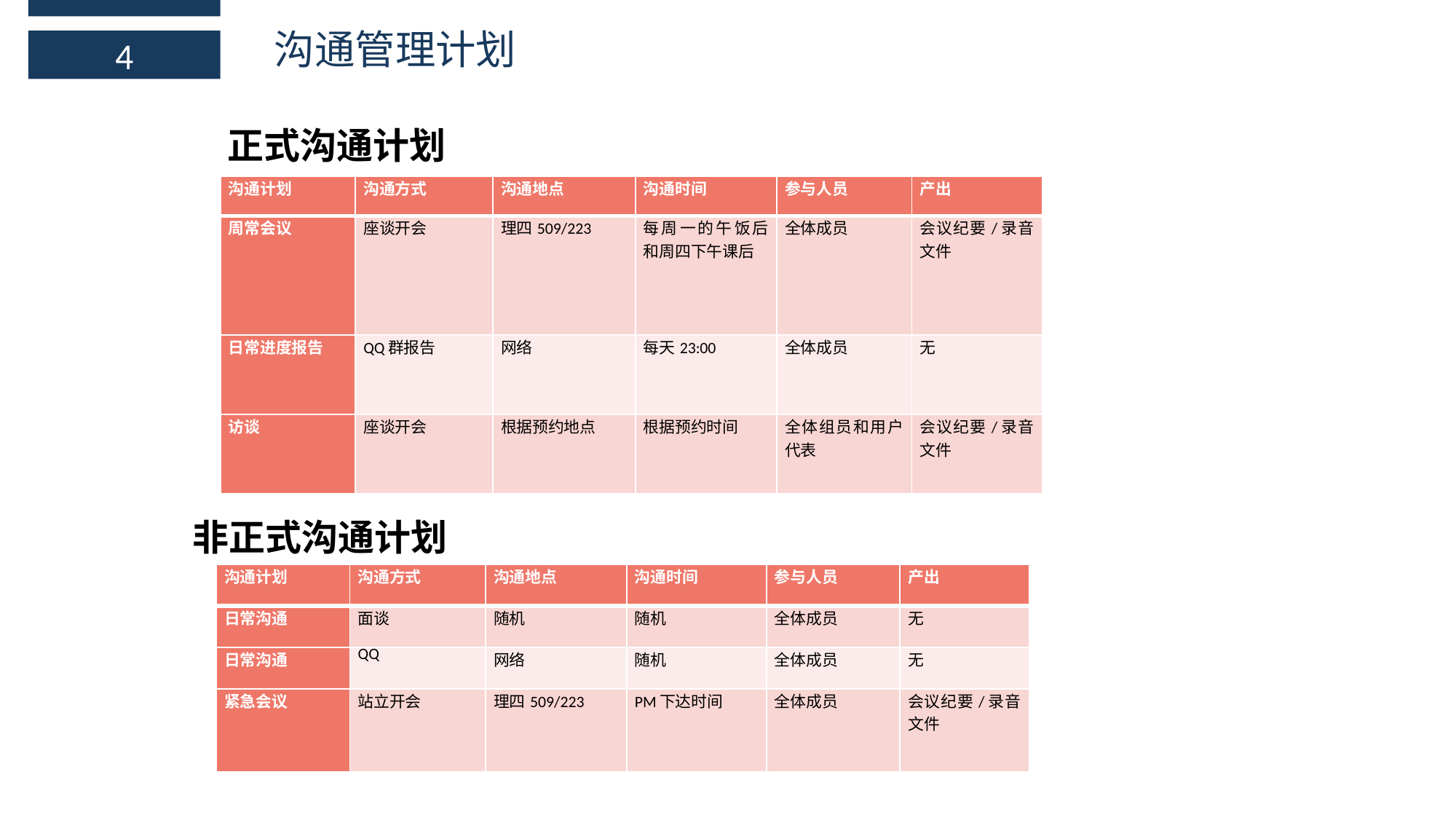

沟通管理计划
4
正式沟通计划
| 沟通计划 | 沟通方式 | 沟通地点 | 沟通时间 | 参与人员 | 产出 |
| --- | --- | --- | --- | --- | --- |
| 周常会议 | 座谈开会 | 理四509/223 | 每周一的午饭后和周四下午课后 | 全体成员 | 会议纪要/录音文件 |
| 日常进度报告 | QQ群报告 | 网络 | 每天23:00 | 全体成员 | 无 |
| 访谈 | 座谈开会 | 根据预约地点 | 根据预约时间 | 全体组员和用户代表 | 会议纪要/录音文件 |
非正式沟通计划
| 沟通计划 | 沟通方式 | 沟通地点 | 沟通时间 | 参与人员 | 产出 |
| --- | --- | --- | --- | --- | --- |
| 日常沟通 | 面谈 | 随机 | 随机 | 全体成员 | 无 |
| 日常沟通 | QQ | 网络 | 随机 | 全体成员 | 无 |
| 紧急会议 | 站立开会 | 理四509/223 | PM下达时间 | 全体成员 | 会议纪要/录音文件 |